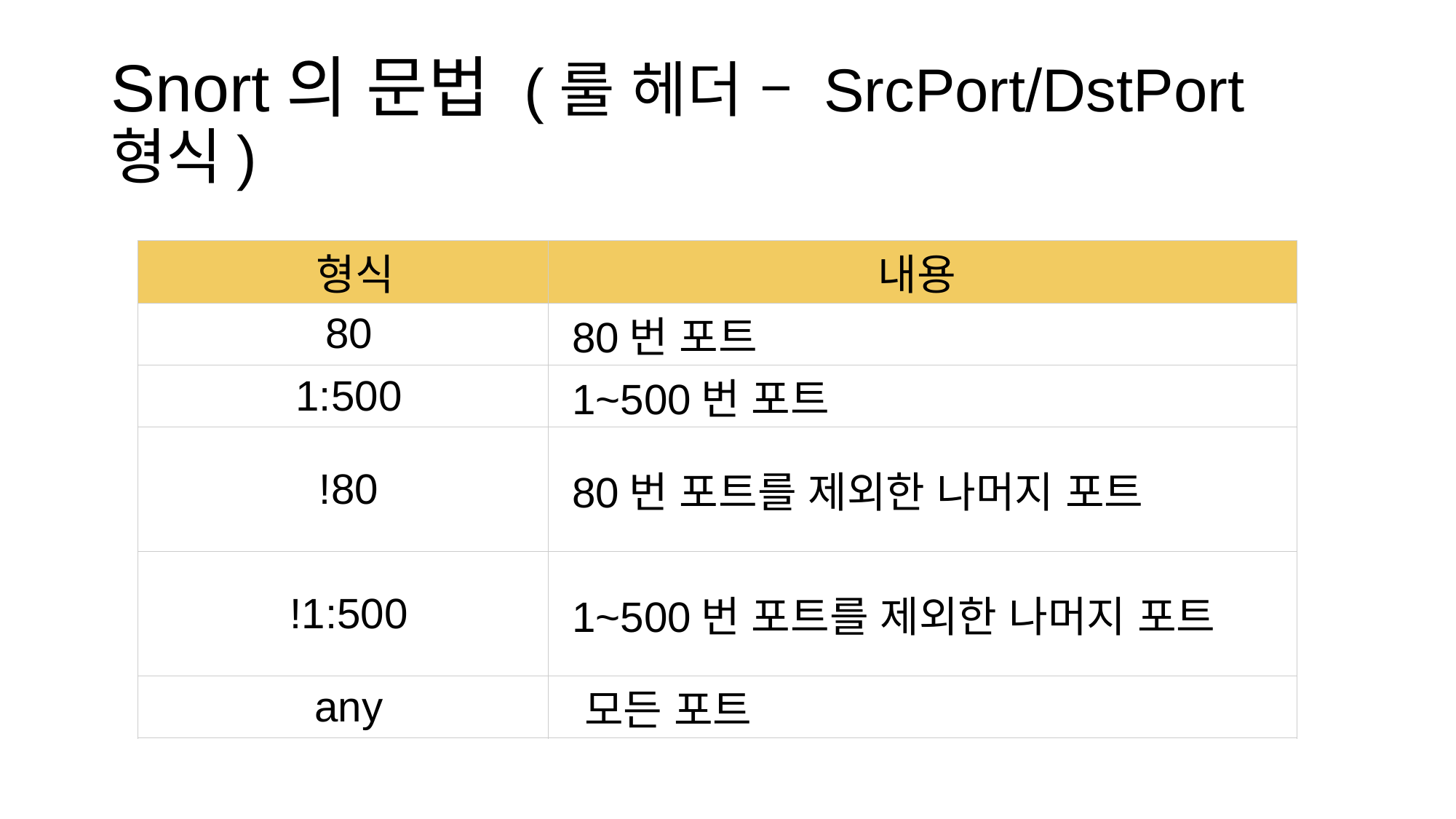

# Snort의 문법 (룰 헤더 – SrcPort/DstPort 형식)
| 형식 | 내용 |
| --- | --- |
| 80 | 80번 포트 |
| 1:500 | 1~500번 포트 |
| !80 | 80번 포트를 제외한 나머지 포트 |
| !1:500 | 1~500번 포트를 제외한 나머지 포트 |
| any | 모든 포트 |